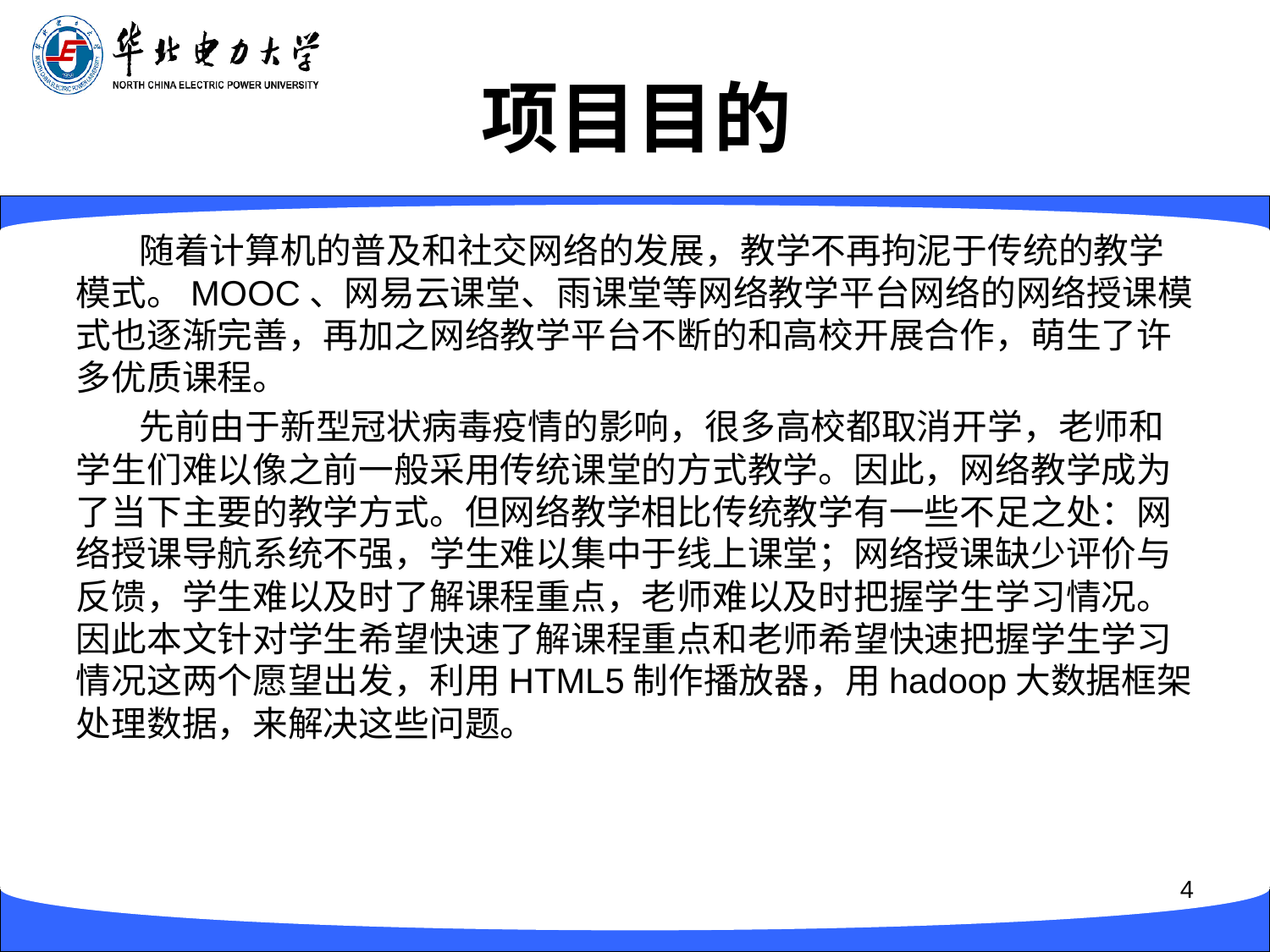

# 项目目的
       随着计算机的普及和社交网络的发展，教学不再拘泥于传统的教学模式。MOOC、网易云课堂、雨课堂等网络教学平台网络的网络授课模式也逐渐完善，再加之网络教学平台不断的和高校开展合作，萌生了许多优质课程。
       先前由于新型冠状病毒疫情的影响，很多高校都取消开学，老师和学生们难以像之前一般采用传统课堂的方式教学。因此，网络教学成为了当下主要的教学方式。但网络教学相比传统教学有一些不足之处：网络授课导航系统不强，学生难以集中于线上课堂；网络授课缺少评价与反馈，学生难以及时了解课程重点，老师难以及时把握学生学习情况。因此本文针对学生希望快速了解课程重点和老师希望快速把握学生学习情况这两个愿望出发，利用HTML5制作播放器，用hadoop大数据框架处理数据，来解决这些问题。
4